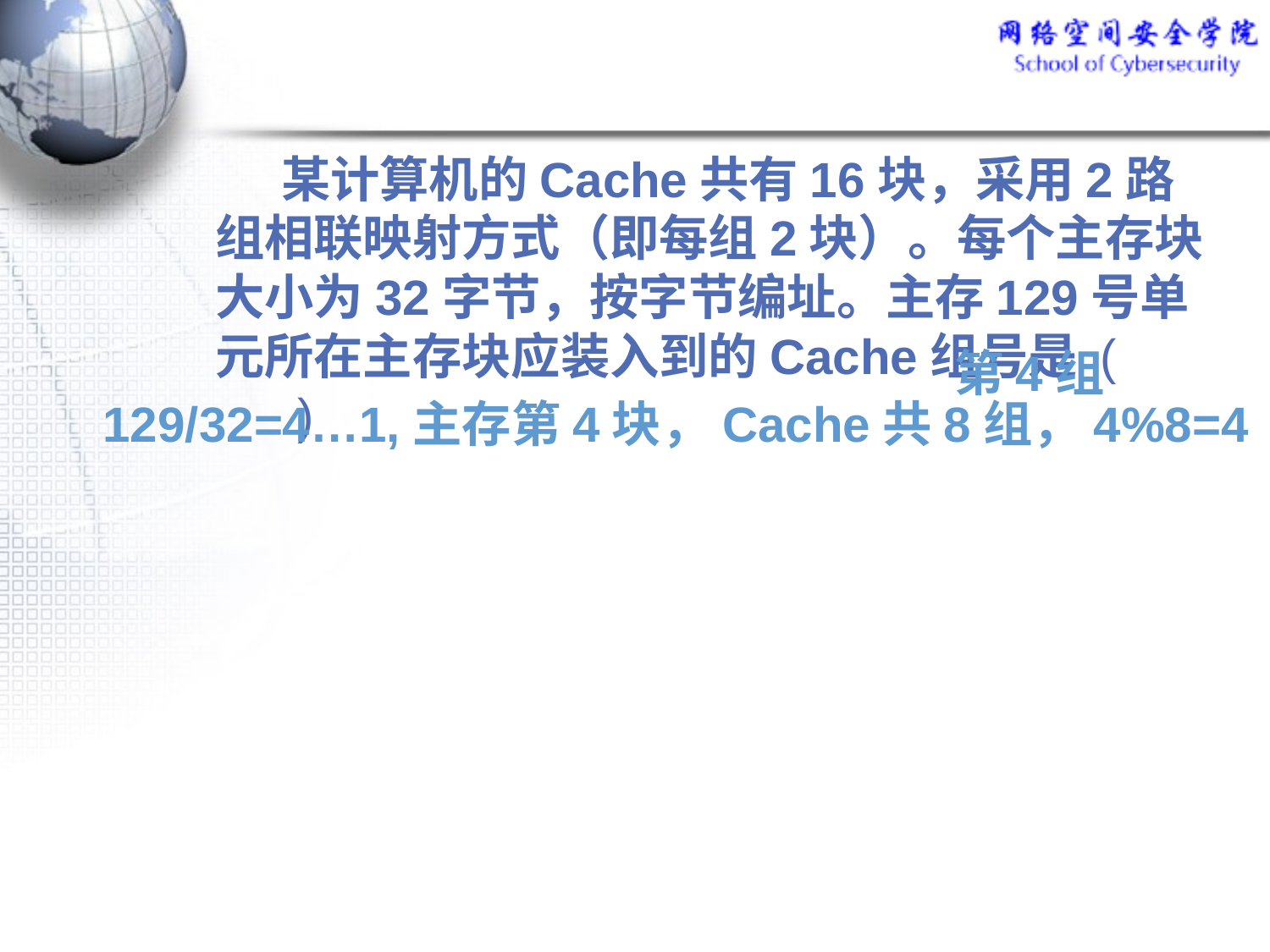

某计算机的Cache共有16块，采用2路组相联映射方式（即每组2块）。每个主存块大小为32字节，按字节编址。主存129号单元所在主存块应装入到的Cache组号是 (              )
第4组
129/32=4…1,主存第4块，Cache共8组，4%8=4